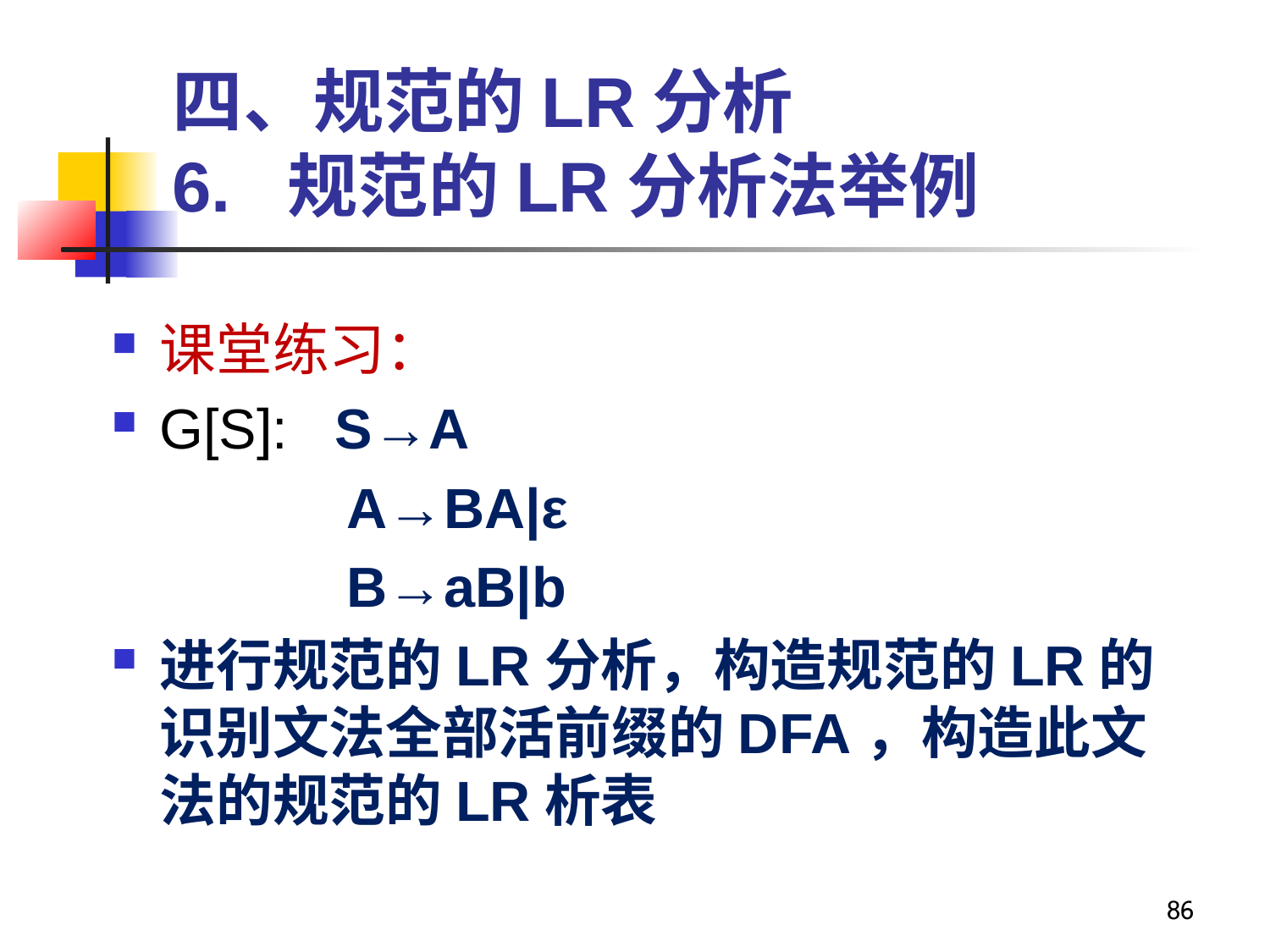

四、规范的LR分析
6.  规范的LR分析法举例
课堂练习：
G[S]:   S→A
               A→BA|ε
               B→aB|b
进行规范的LR分析，构造规范的LR的识别文法全部活前缀的DFA，构造此文法的规范的LR析表
86